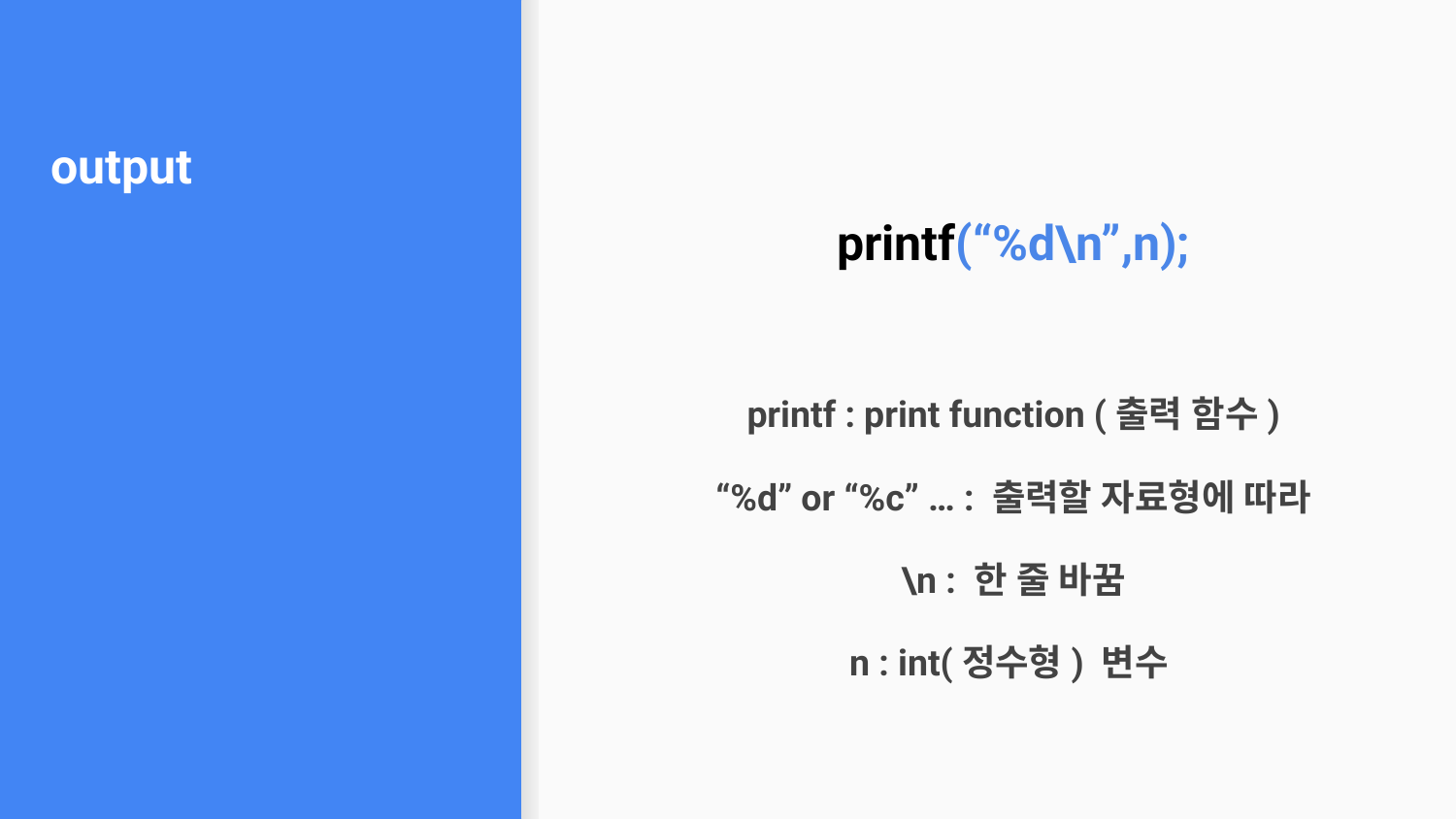

# output
printf(“%d\n”,n);

printf : print function (출력 함수)
“%d” or “%c” … : 출력할 자료형에 따라
\n : 한 줄 바꿈
n : int(정수형) 변수